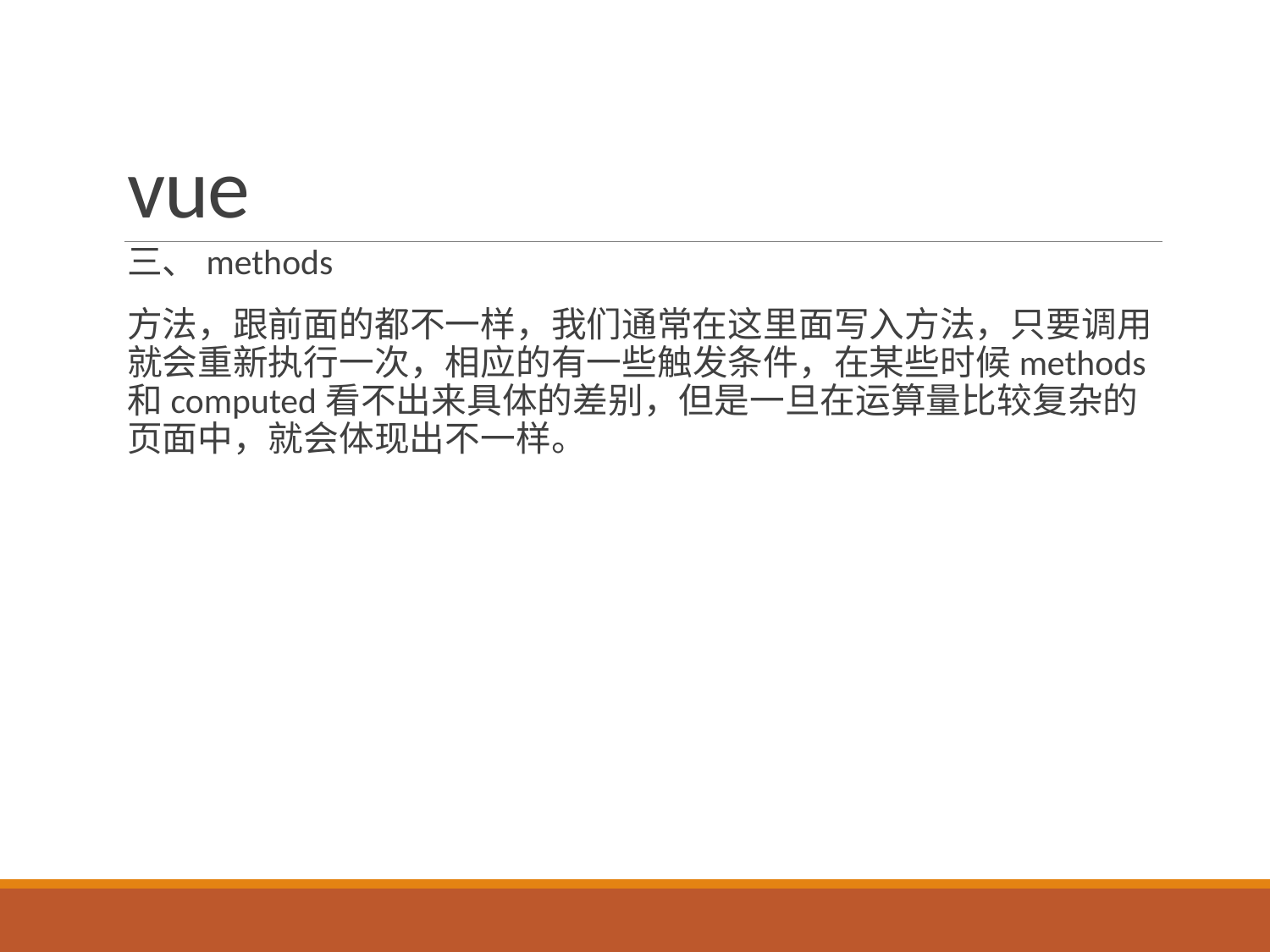

# vue
三、methods
方法，跟前面的都不一样，我们通常在这里面写入方法，只要调用就会重新执行一次，相应的有一些触发条件，在某些时候methods和computed看不出来具体的差别，但是一旦在运算量比较复杂的页面中，就会体现出不一样。